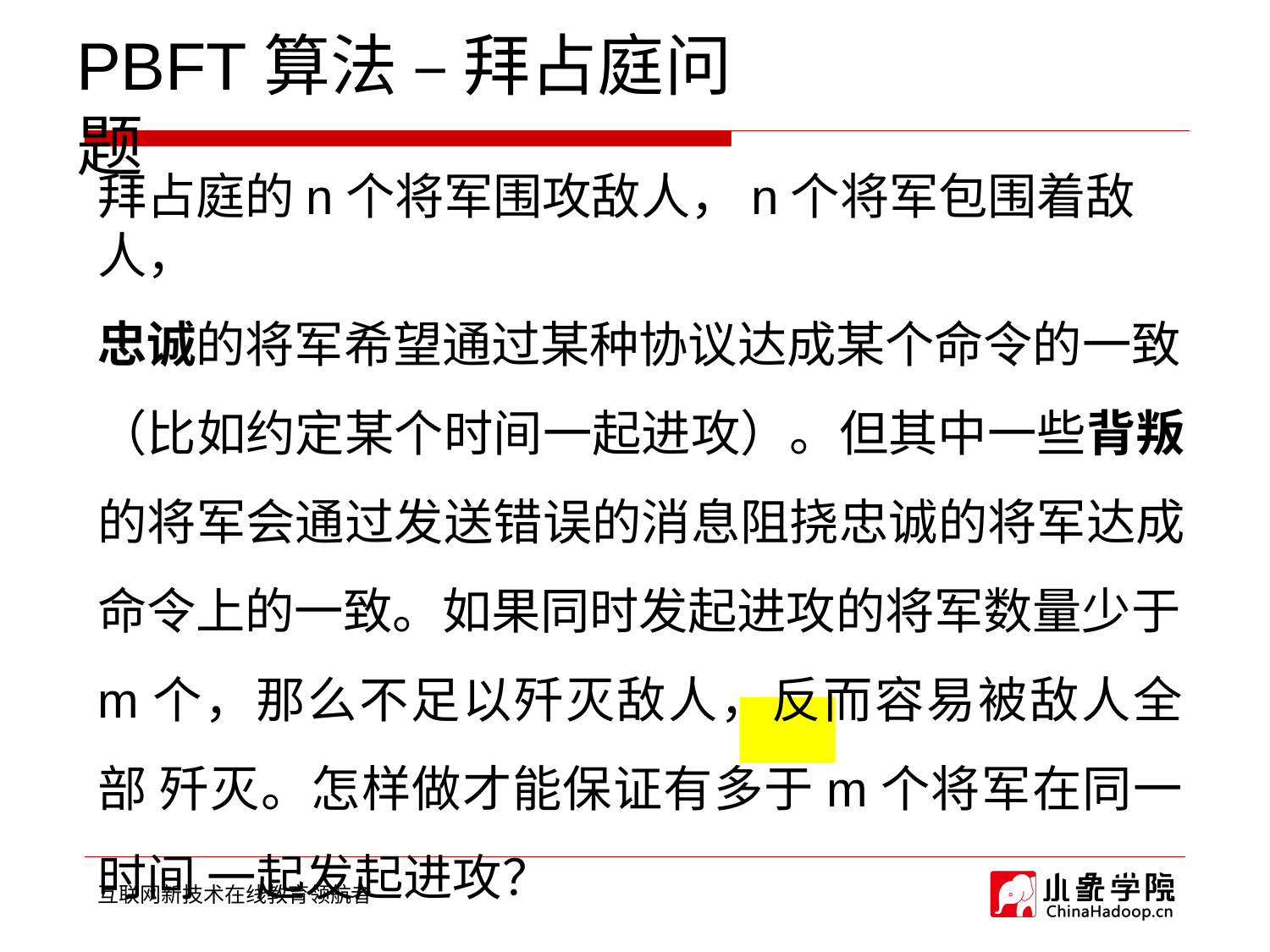

# PBFT算法 – 拜占庭问题
拜占庭的n个将军围攻敌人，n个将军包围着敌人，
忠诚的将军希望通过某种协议达成某个命令的一致
（比如约定某个时间一起进攻）。但其中一些背叛 的将军会通过发送错误的消息阻挠忠诚的将军达成 命令上的一致。如果同时发起进攻的将军数量少于
m个，那么不足以歼灭敌人，反而容易被敌人全部 歼灭。怎样做才能保证有多于m个将军在同一时间 一起发起进攻？

互联网新技术在线教育领航者